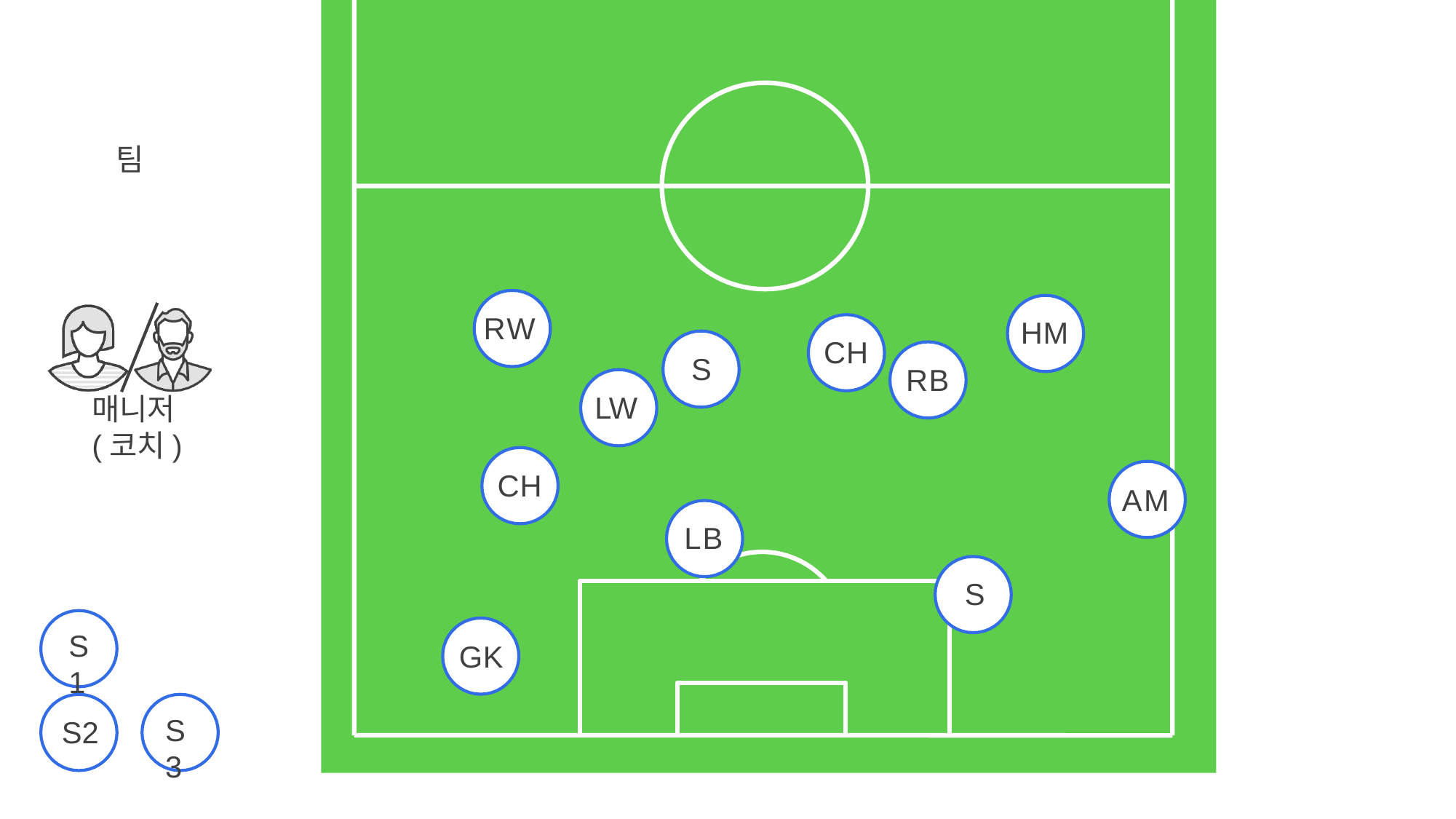

# 팀

RW

HM

매니저
(코치)

CH

S

RB

LW

CH

AM

LB

S

S1

GK

S2

S3